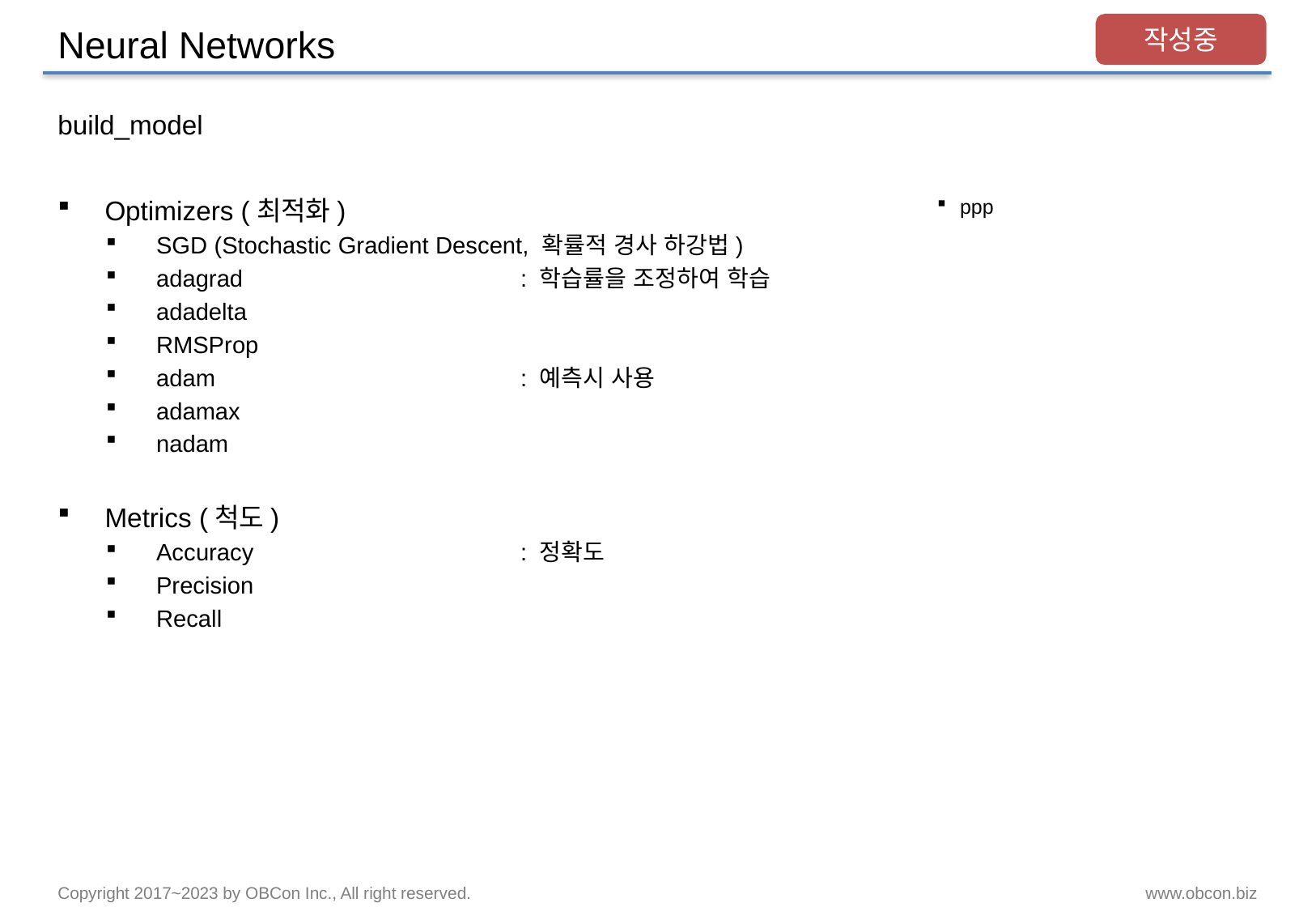

# Neural Networks
작성중
build_model
Optimizers (최적화)
SGD (Stochastic Gradient Descent, 확률적 경사 하강법)
adagrad			: 학습률을 조정하여 학습
adadelta
RMSProp
adam			: 예측시 사용
adamax
nadam

Metrics (척도)
Accuracy			: 정확도
Precision
Recall

ppp